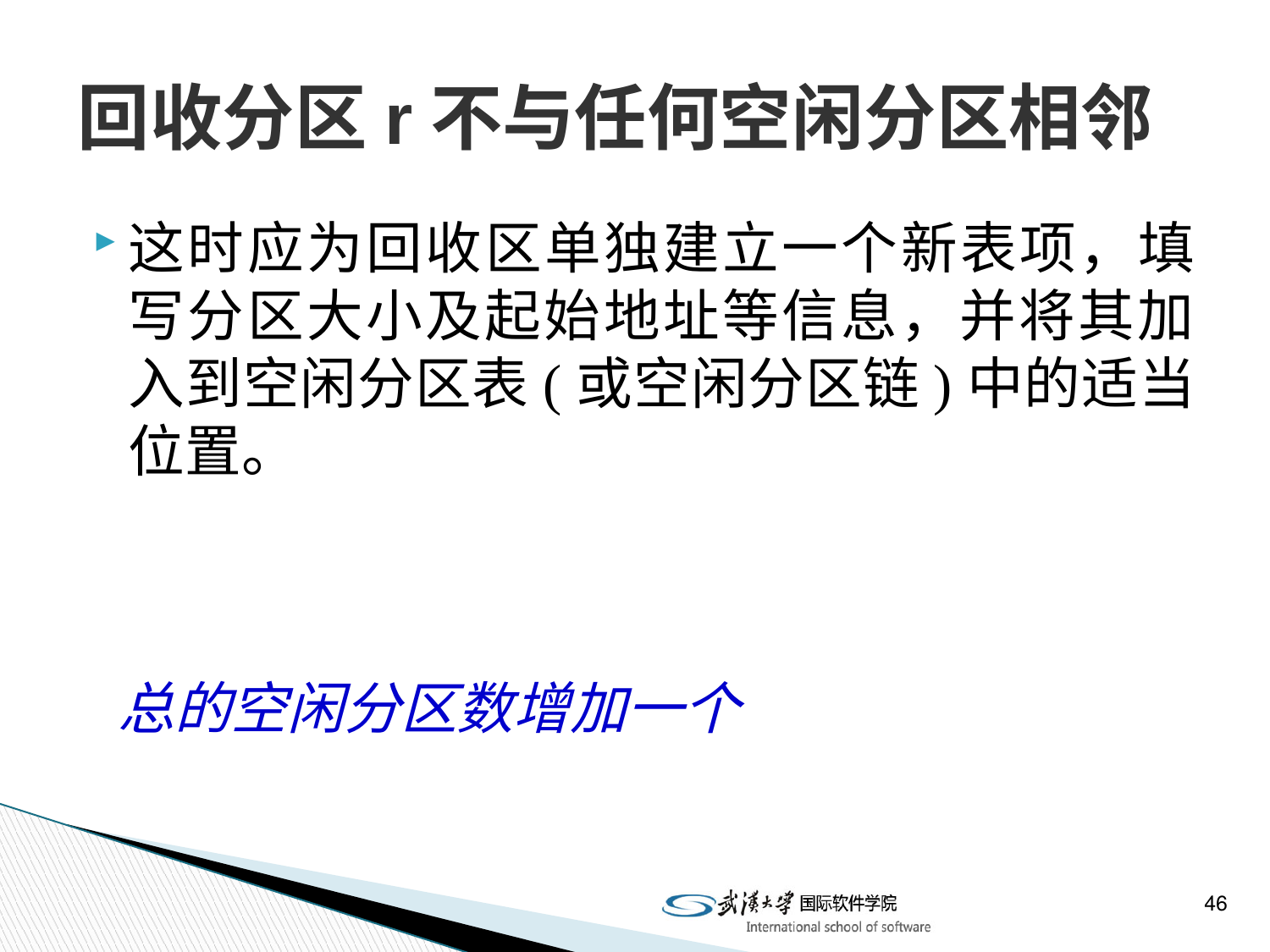

# 回收分区r不与任何空闲分区相邻
这时应为回收区单独建立一个新表项，填写分区大小及起始地址等信息，并将其加入到空闲分区表(或空闲分区链)中的适当位置。
总的空闲分区数增加一个